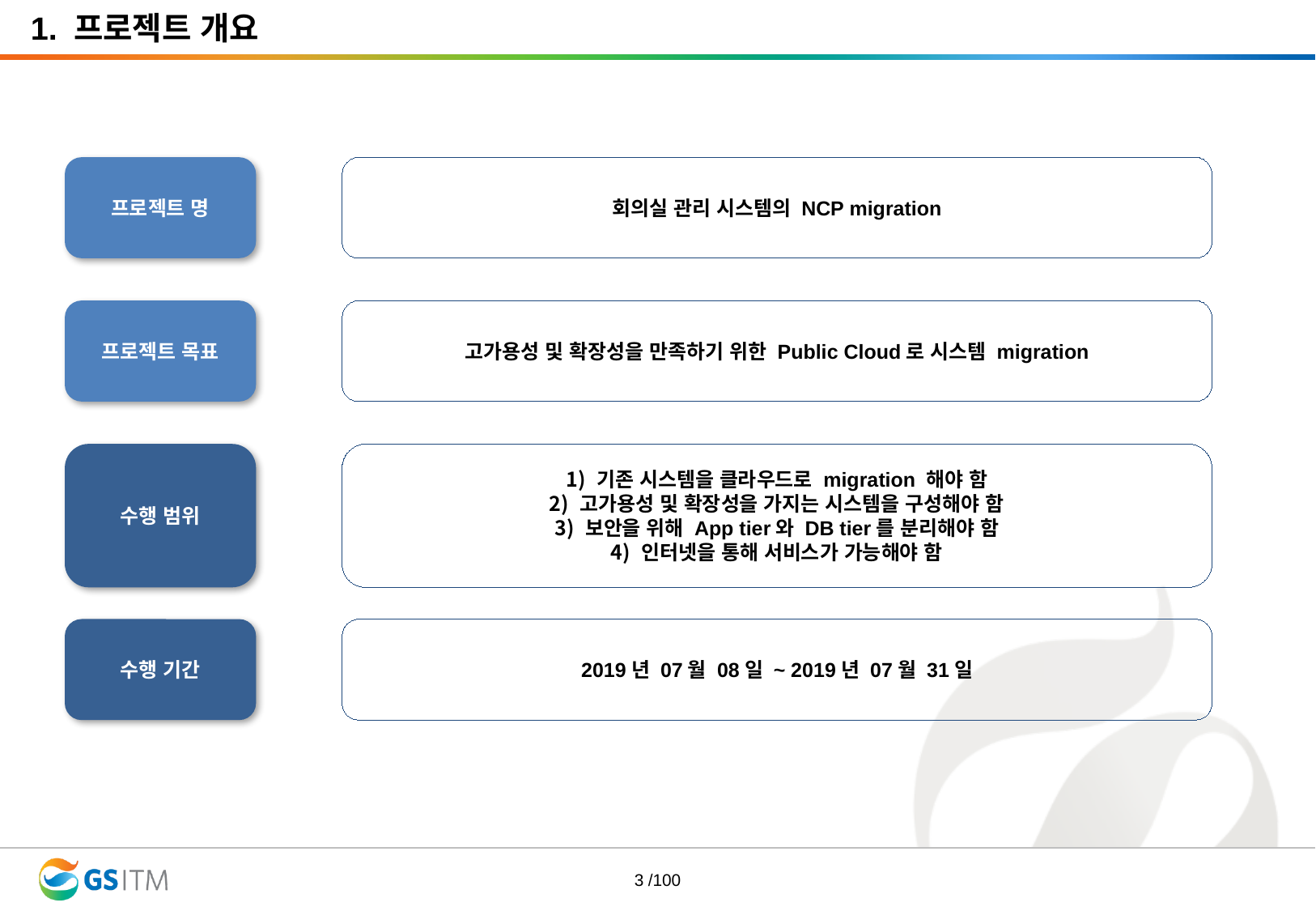

1. 프로젝트 개요
프로젝트 명
회의실 관리 시스템의 NCP migration
프로젝트 목표
고가용성 및 확장성을 만족하기 위한 Public Cloud로 시스템 migration
기존 시스템을 클라우드로 migration 해야 함
고가용성 및 확장성을 가지는 시스템을 구성해야 함
보안을 위해 App tier와 DB tier를 분리해야 함
인터넷을 통해 서비스가 가능해야 함
수행 범위
수행 기간
2019년 07월 08일 ~ 2019년 07월 31일